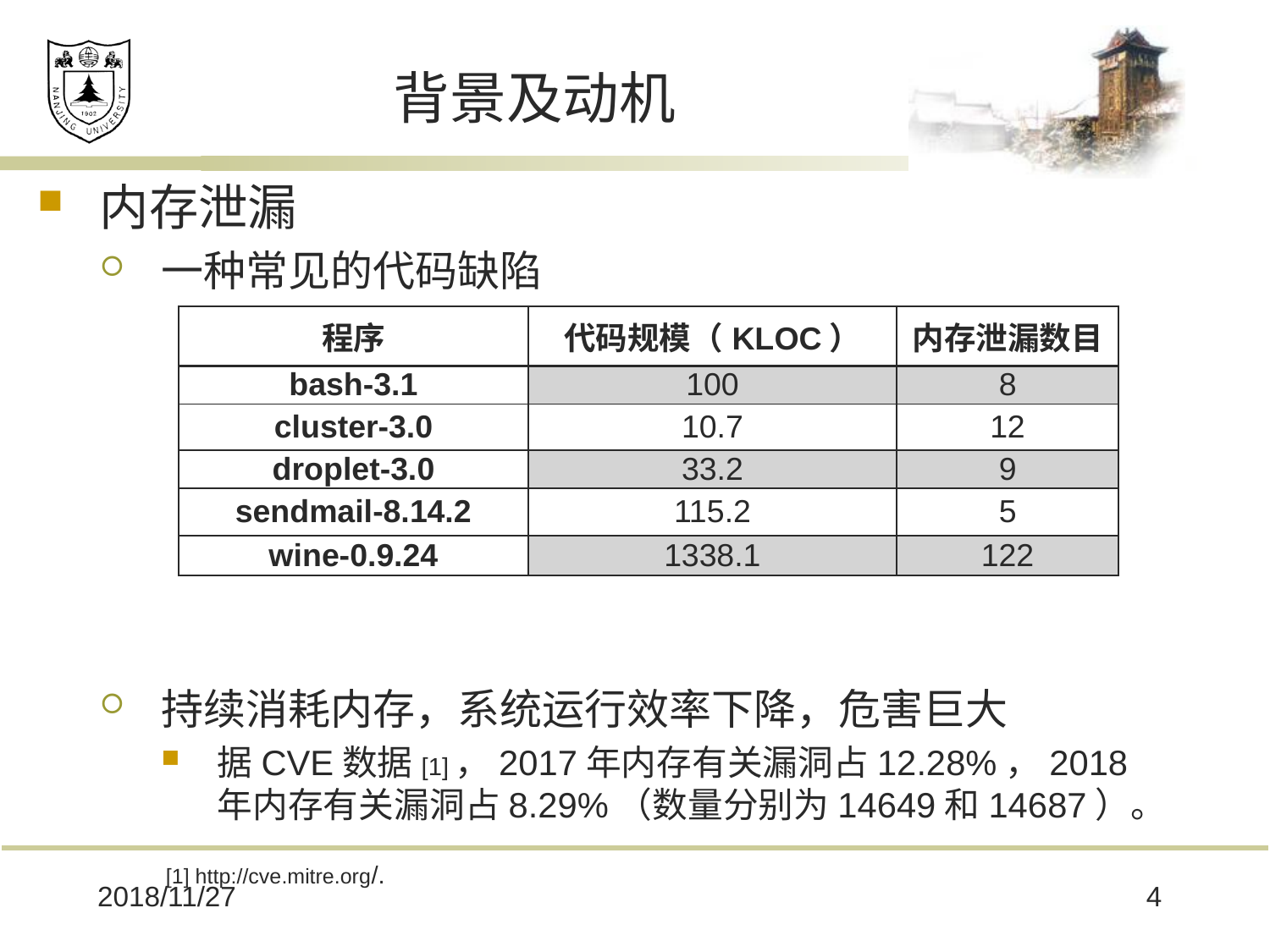

# 背景及动机
内存泄漏
一种常见的代码缺陷

持续消耗内存，系统运行效率下降，危害巨大
据CVE数据[1]，2017年内存有关漏洞占12.28%，2018年内存有关漏洞占8.29%（数量分别为14649和14687）。

	[1] http://cve.mitre.org/.
| 程序 | 代码规模（KLOC） | 内存泄漏数目 |
| --- | --- | --- |
| bash-3.1 | 100 | 8 |
| cluster-3.0 | 10.7 | 12 |
| droplet-3.0 | 33.2 | 9 |
| sendmail-8.14.2 | 115.2 | 5 |
| wine-0.9.24 | 1338.1 | 122 |
2018/11/27
4